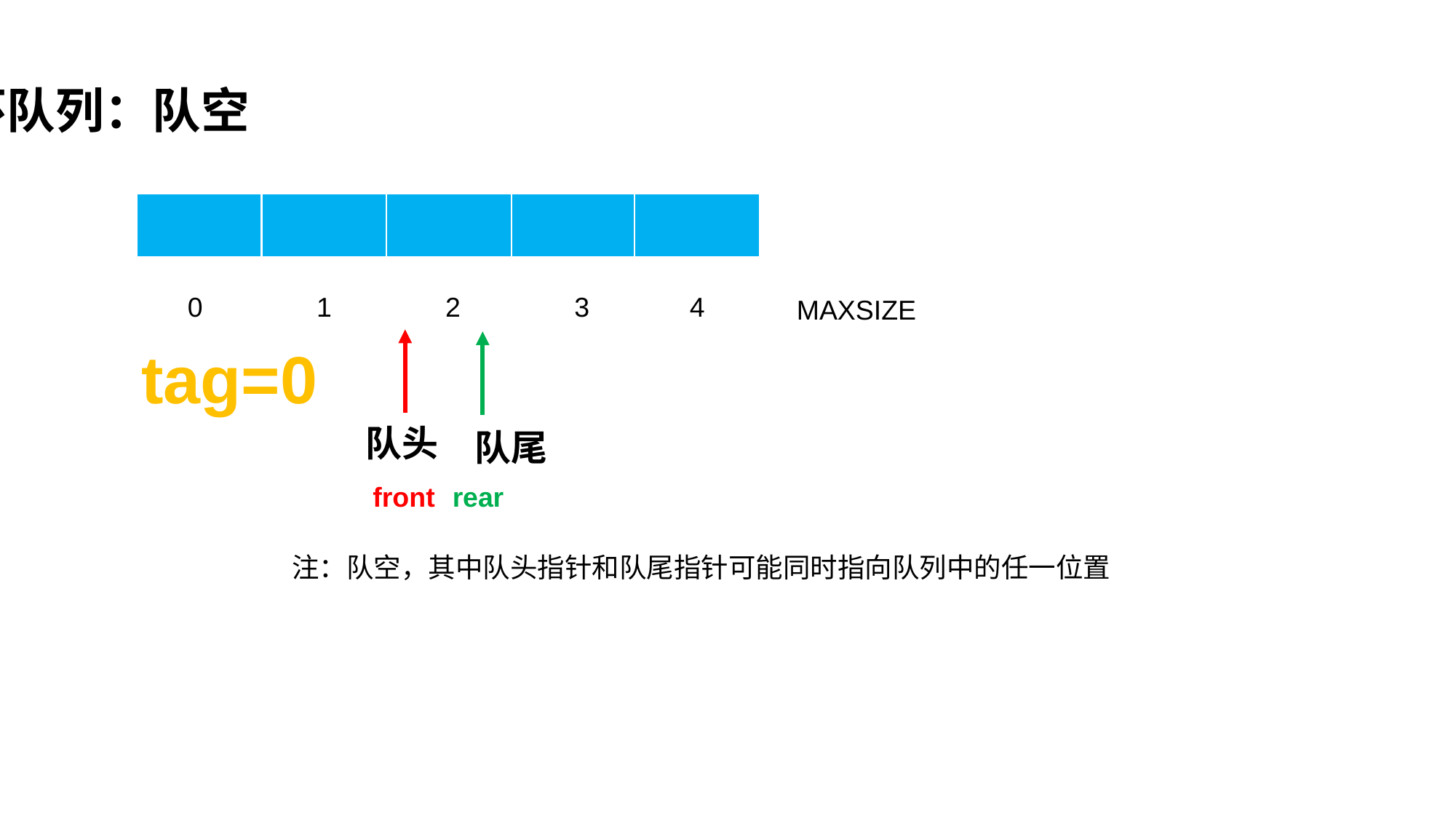

循环队列：队空

0
1
2
3
4
MAXSIZE
tag=0
队头
队尾
front
rear
注：队空，其中队头指针和队尾指针可能同时指向队列中的任一位置